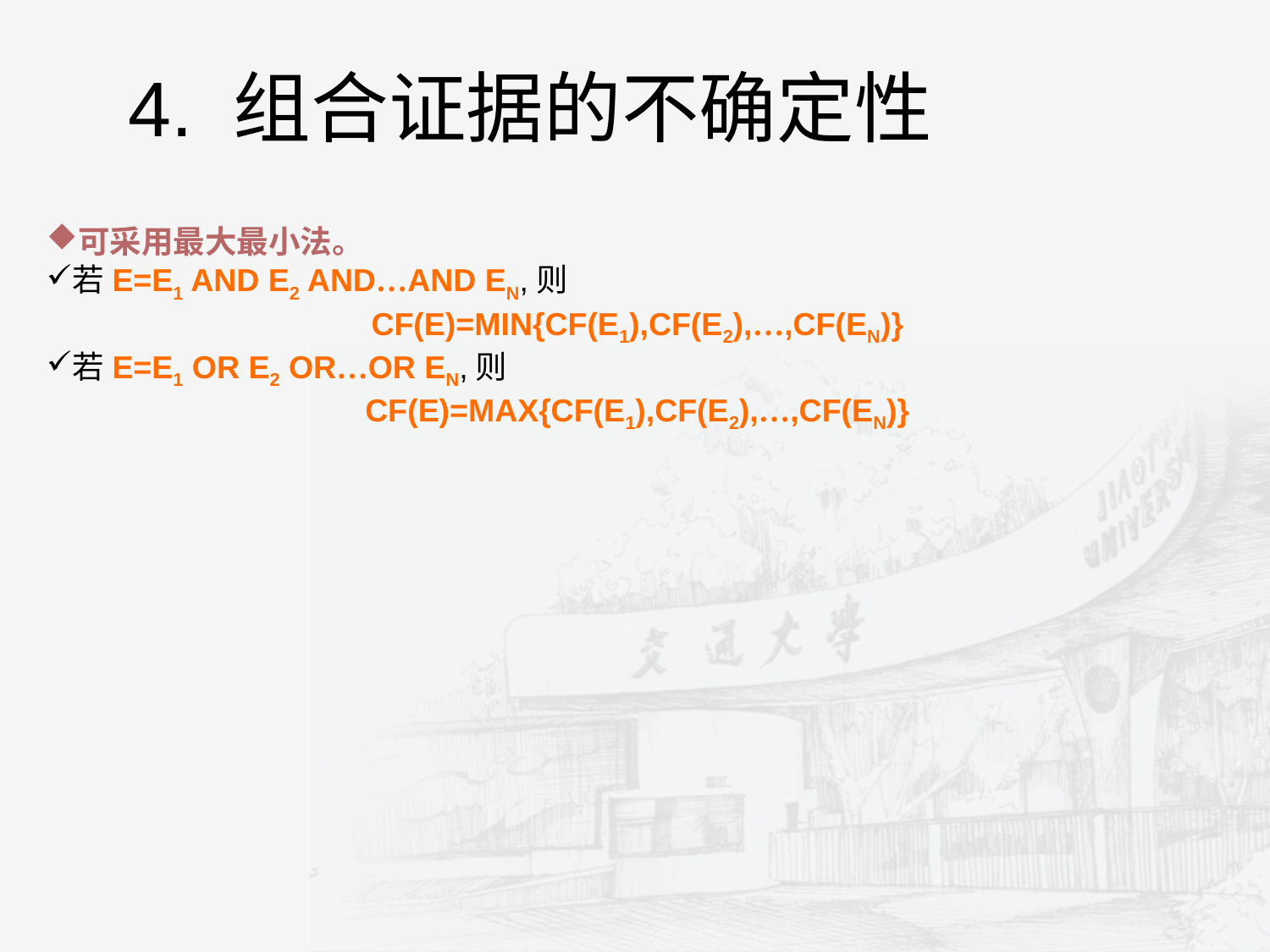

4. 组合证据的不确定性
可采用最大最小法。
若E=E1 AND E2 AND…AND En,则
CF(E)=min{CF(E1),CF(E2),…,CF(En)}
若E=E1 OR E2 OR…OR En,则
CF(E)=max{CF(E1),CF(E2),…,CF(En)}

68